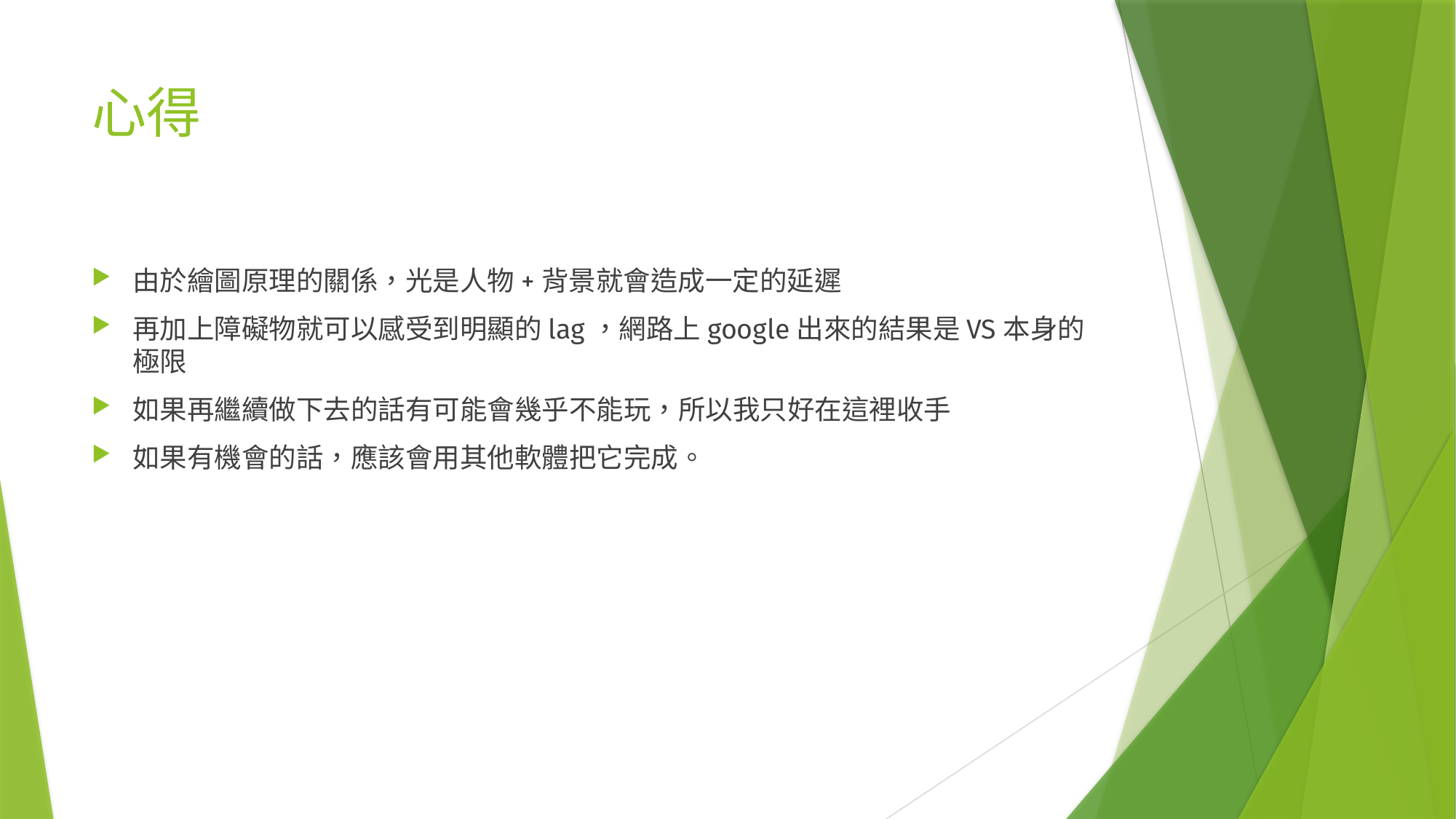

# 心得
由於繪圖原理的關係，光是人物+背景就會造成一定的延遲
再加上障礙物就可以感受到明顯的lag，網路上google出來的結果是VS本身的極限
如果再繼續做下去的話有可能會幾乎不能玩，所以我只好在這裡收手
如果有機會的話，應該會用其他軟體把它完成。